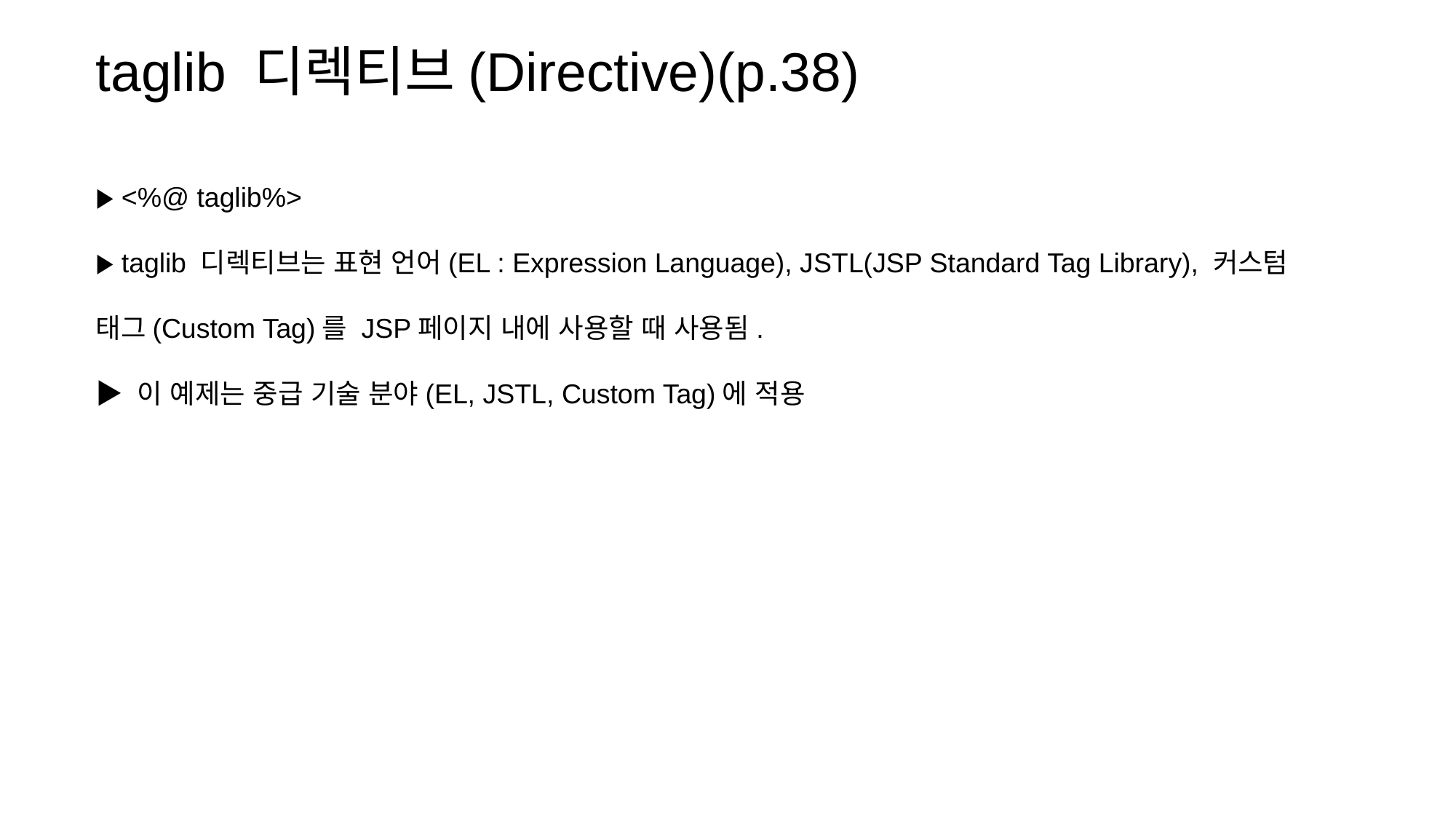

taglib 디렉티브(Directive)(p.38)
▶ <%@ taglib%>
▶ taglib 디렉티브는 표현 언어(EL : Expression Language), JSTL(JSP Standard Tag Library), 커스텀 태그(Custom Tag)를 JSP페이지 내에 사용할 때 사용됨.
▶ 이 예제는 중급 기술 분야(EL, JSTL, Custom Tag)에 적용